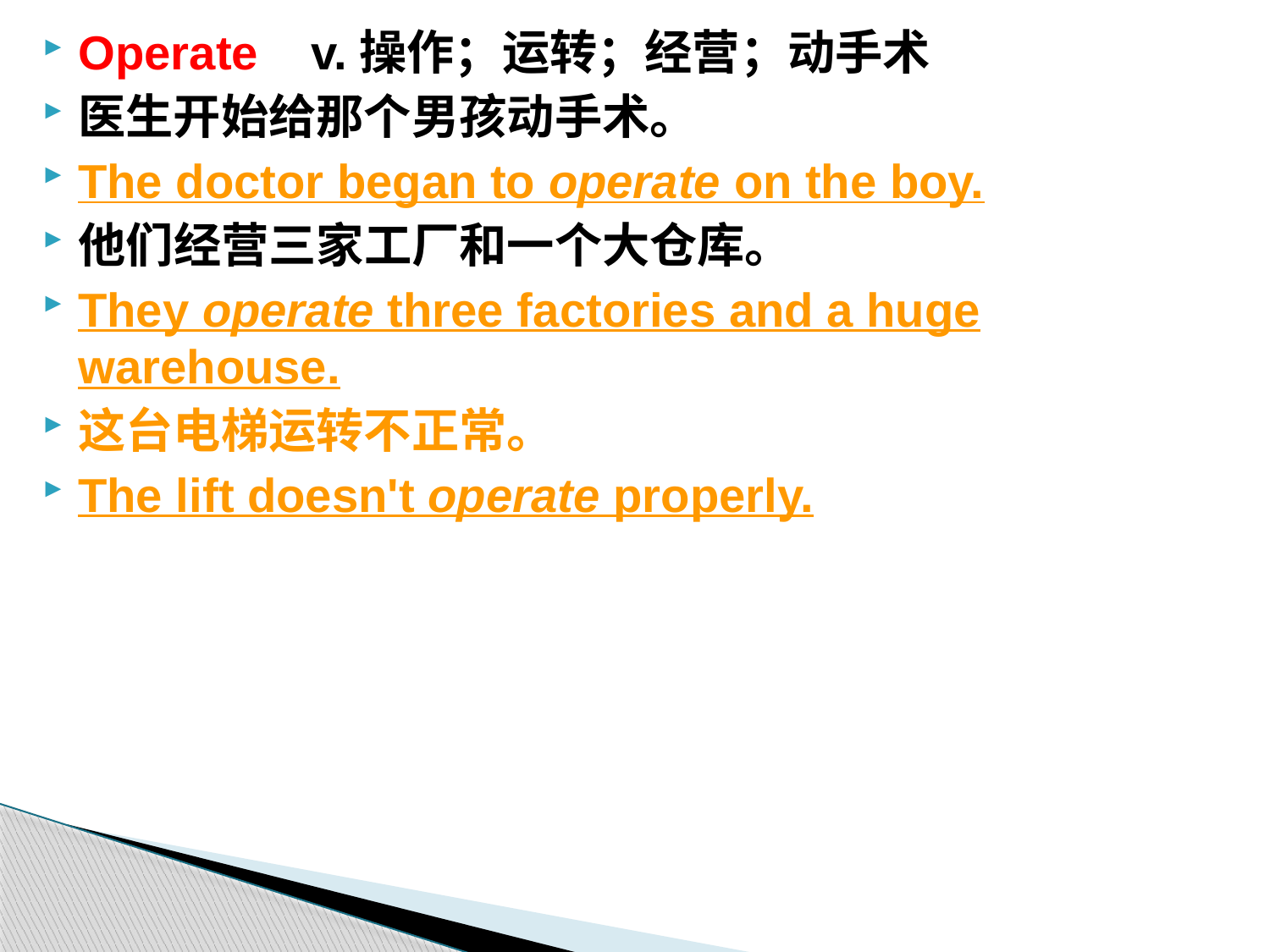

Operate    v.操作；运转；经营；动手术
医生开始给那个男孩动手术。
The doctor began to operate on the boy.
他们经营三家工厂和一个大仓库。
They operate three factories and a huge warehouse.
这台电梯运转不正常。
The lift doesn't operate properly.